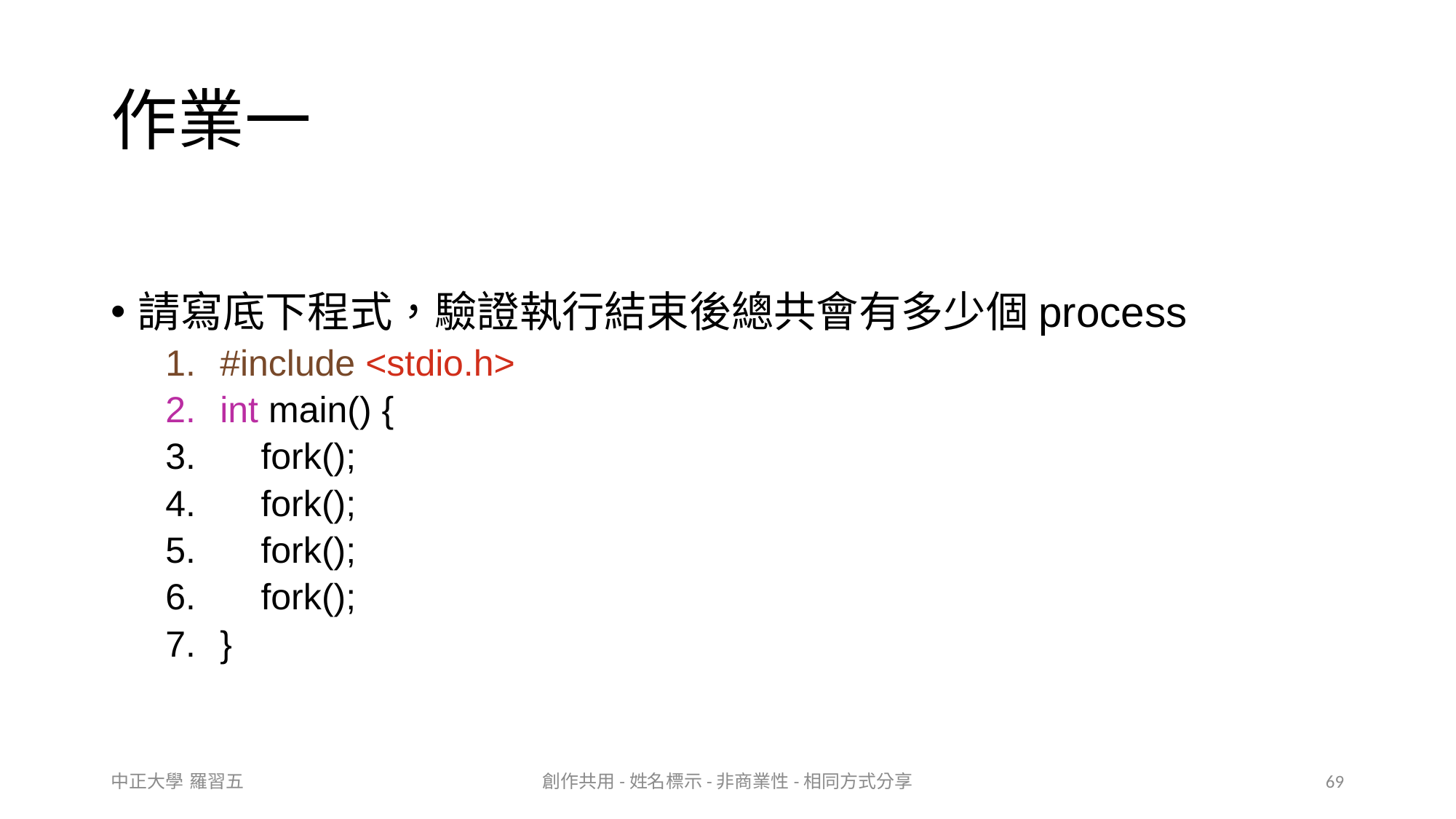

# 作業一
請寫底下程式，驗證執行結束後總共會有多少個process
#include <stdio.h>
int main() {
    fork();
    fork();
    fork();
    fork();
}
中正大學 羅習五
創作共用-姓名標示-非商業性-相同方式分享
69